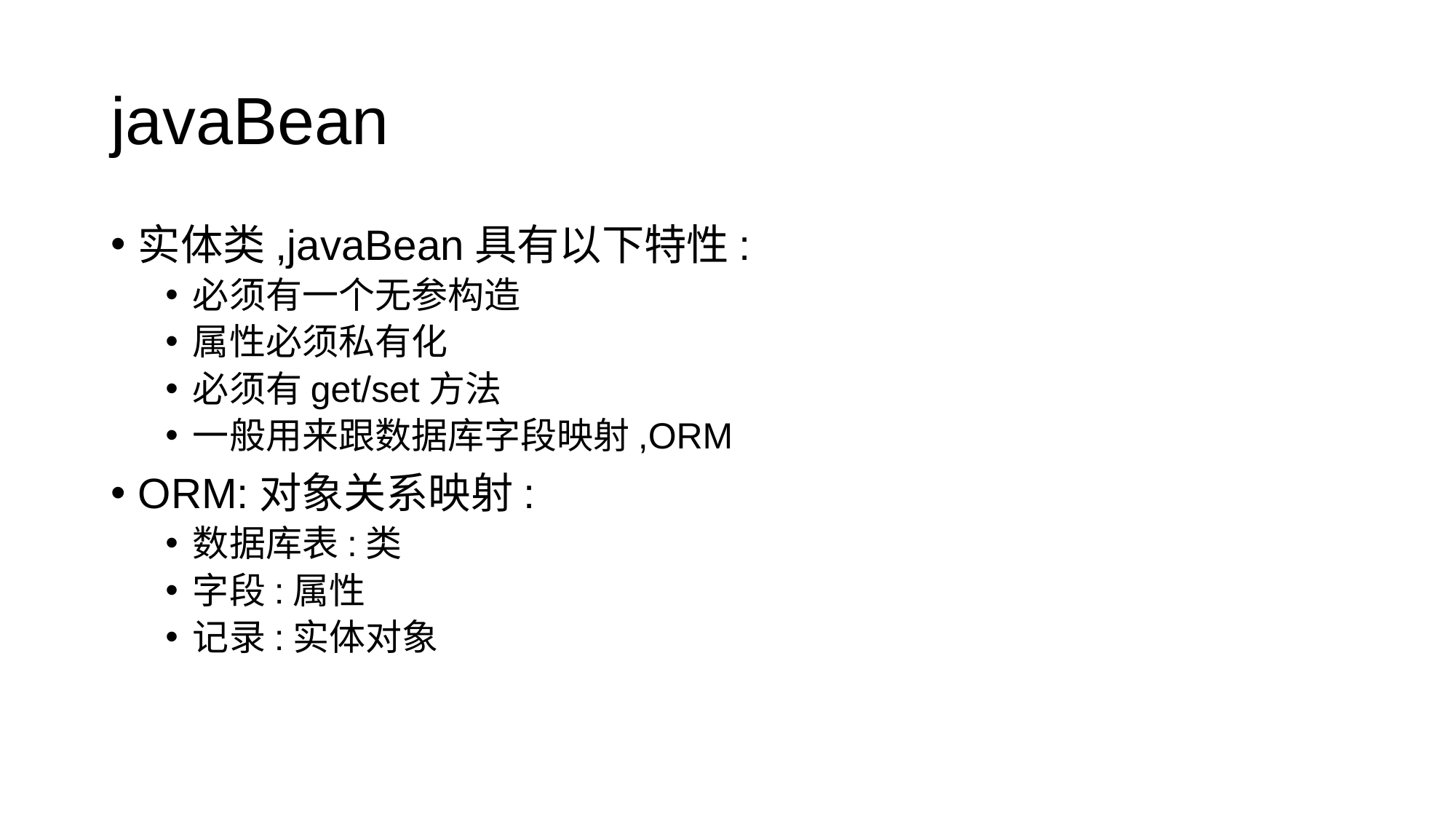

# javaBean
实体类,javaBean具有以下特性:
必须有一个无参构造
属性必须私有化
必须有get/set方法
一般用来跟数据库字段映射,ORM
ORM:对象关系映射:
数据库表:类
字段:属性
记录:实体对象